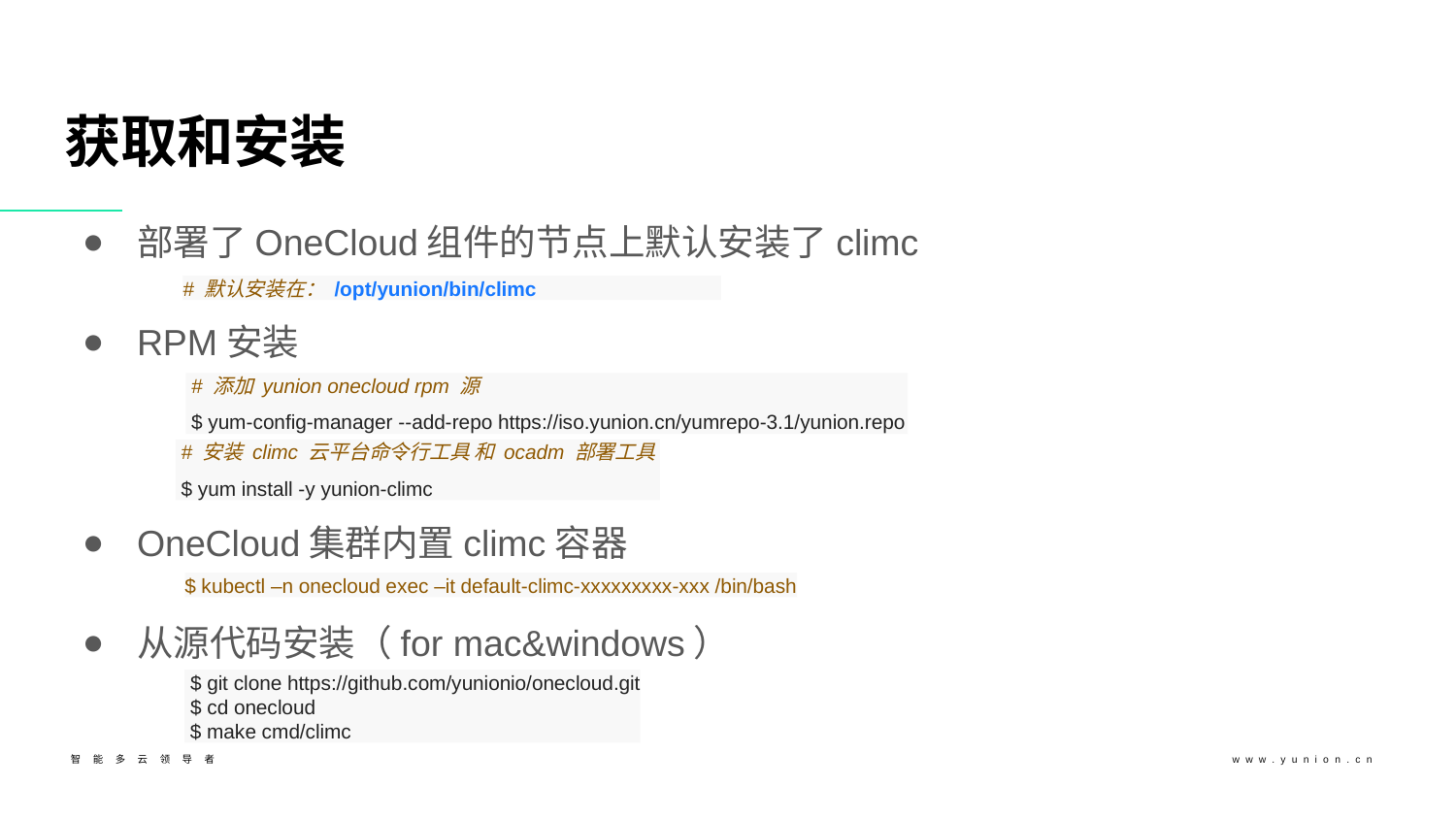

# 获取和安装
部署了OneCloud组件的节点上默认安装了climc

RPM安装

OneCloud集群内置climc容器

从源代码安装（for mac&windows）
# 默认安装在： /opt/yunion/bin/climc
 # 添加 yunion onecloud rpm 源
 $ yum-config-manager --add-repo https://iso.yunion.cn/yumrepo-3.1/yunion.repo
 # 安装 climc 云平台命令行工具 和 ocadm 部署工具
 $ yum install -y yunion-climc
$ kubectl –n onecloud exec –it default-climc-xxxxxxxxx-xxx /bin/bash
 $ git clone https://github.com/yunionio/onecloud.git
 $ cd onecloud
 $ make cmd/climc